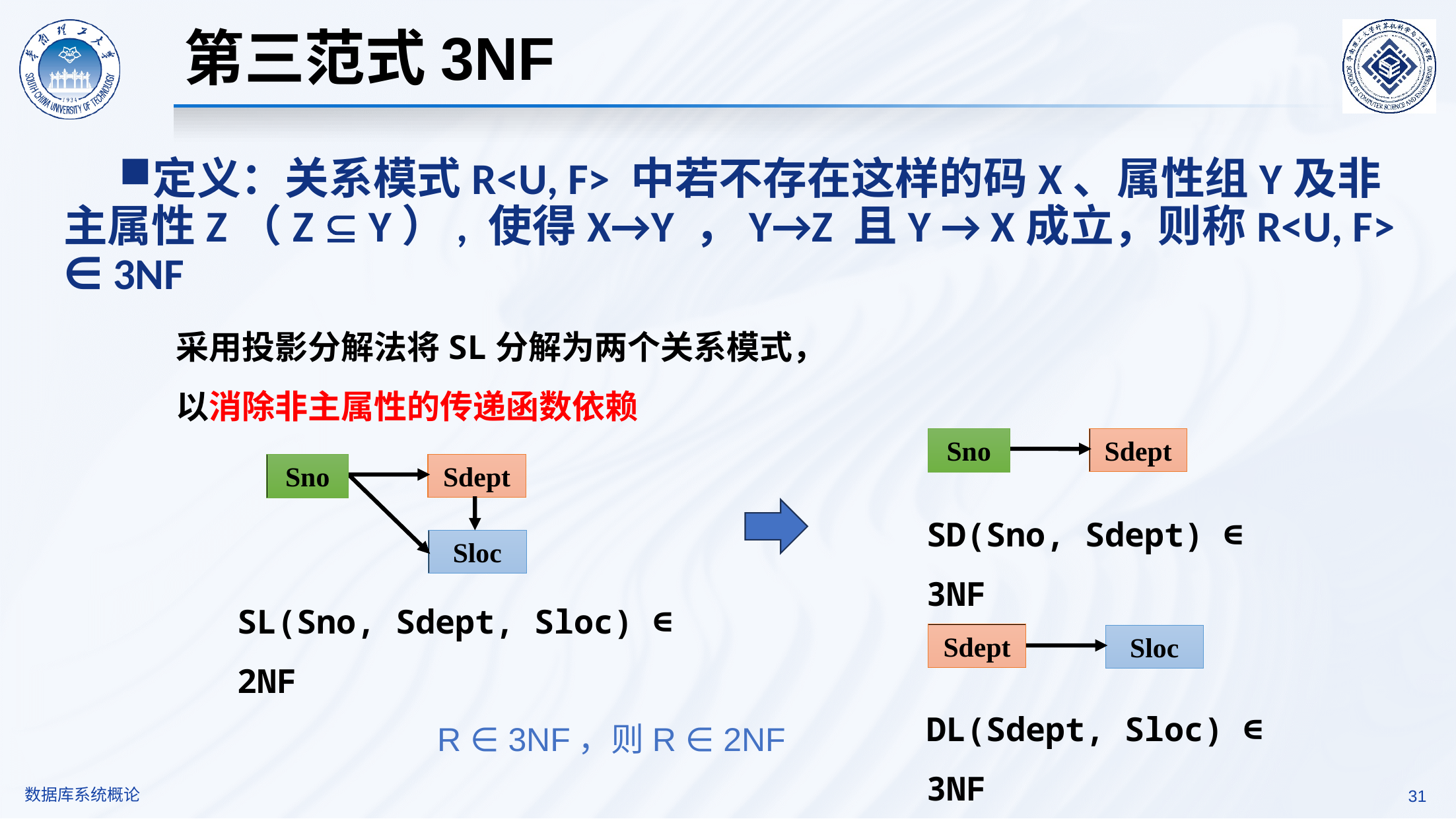

第三范式3NF
定义：关系模式R<U, F> 中若不存在这样的码X、属性组Y及非主属性Z（Z ⊆ Y）, 使得X→Y ，Y→Z 且Y → X成立，则称R<U, F> ∈ 3NF
采用投影分解法将SL分解为两个关系模式，以消除非主属性的传递函数依赖
Sno
Sdept

Sno
Sdept

Sloc
SD(Sno, Sdept) ∈ 3NF

SL(Sno, Sdept, Sloc) ∈ 2NF
Sdept
Sloc

DL(Sdept, Sloc) ∈ 3NF
R ∈ 3NF，则R ∈ 2NF